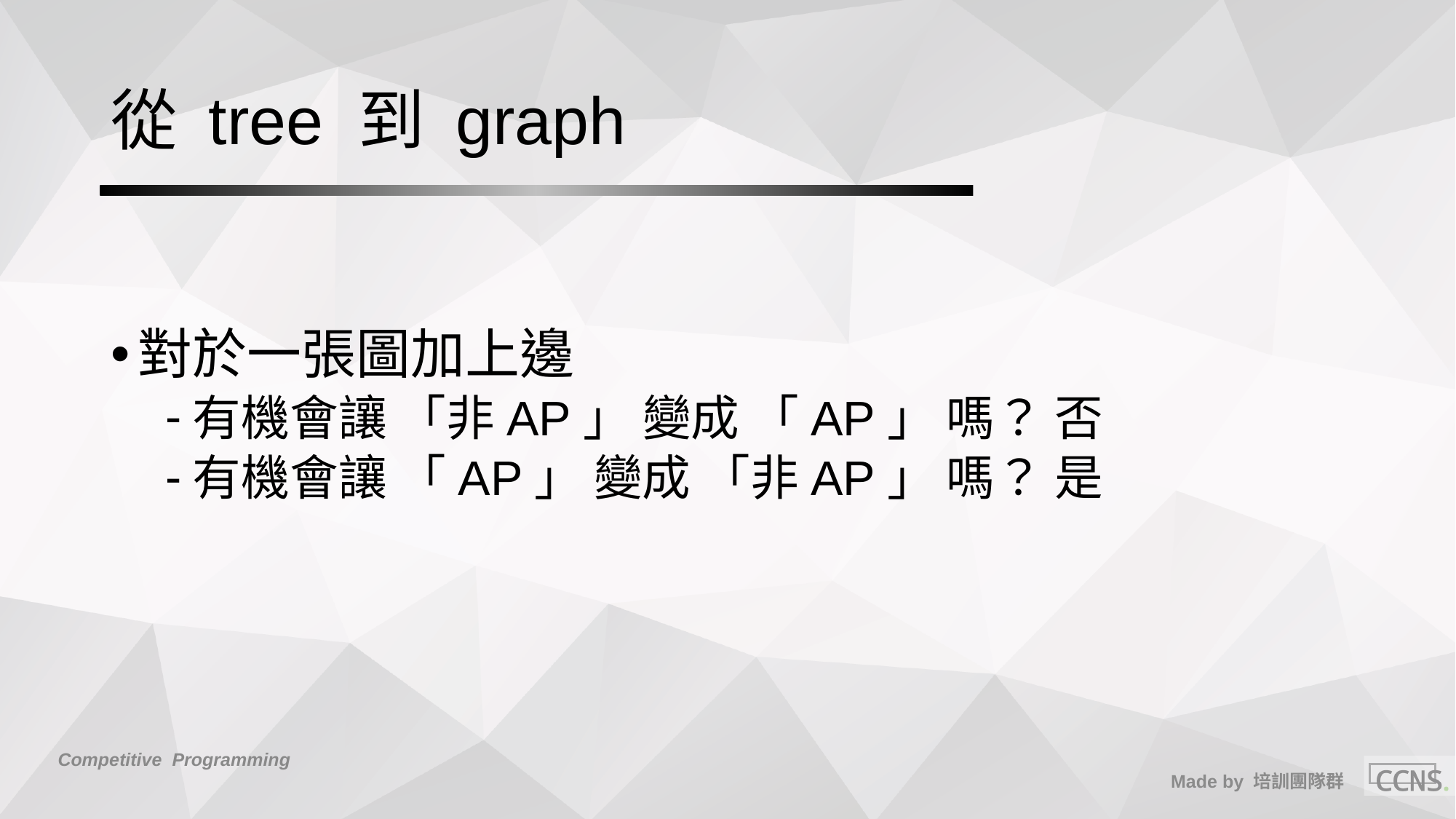

# 從 tree 到 graph
對於一張圖加上邊
有機會讓 「非AP」 變成 「AP」 嗎？ 否
有機會讓 「AP」 變成 「非AP」 嗎？ 是